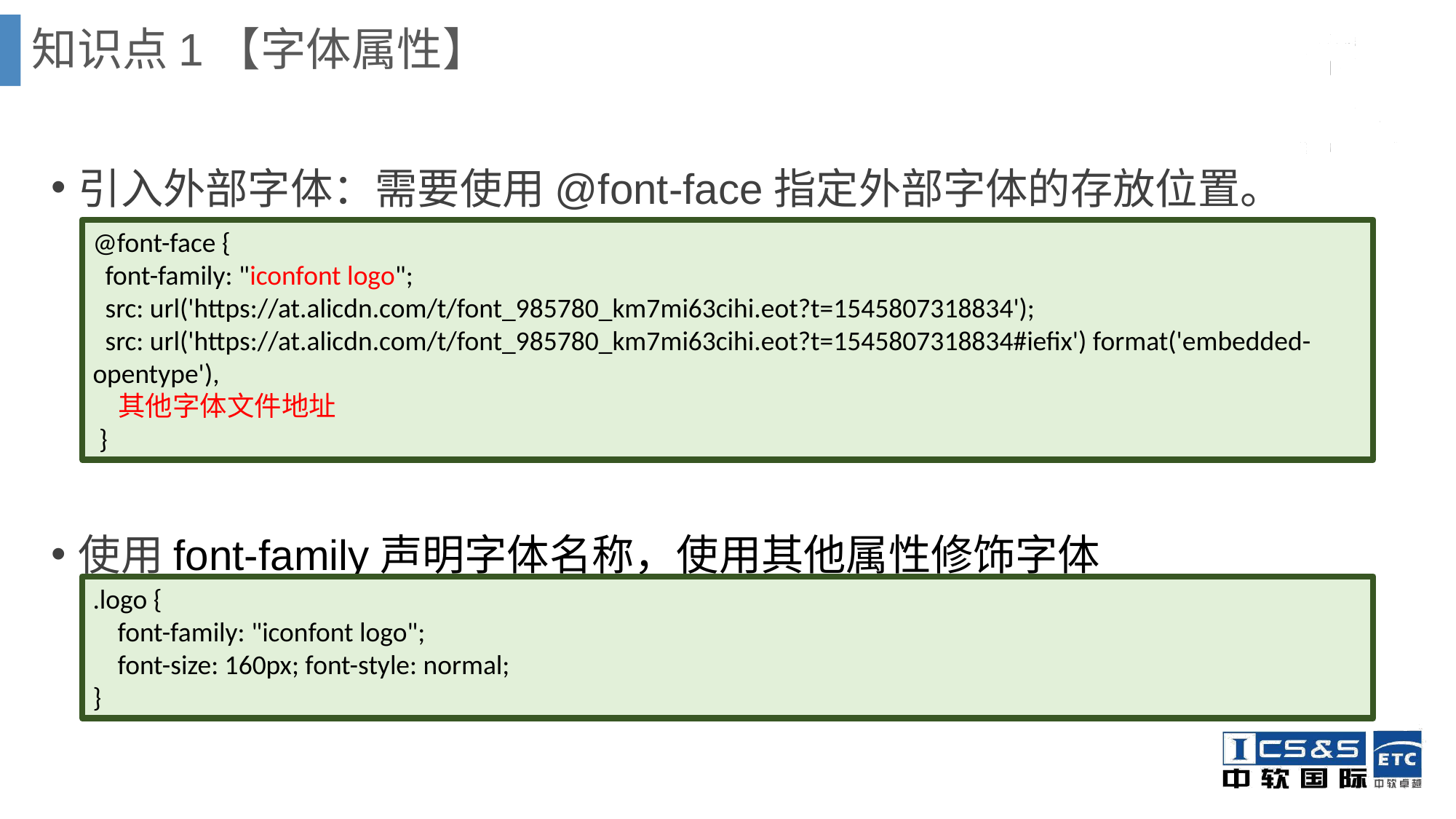

知识点1【字体属性】
引入外部字体：需要使用@font-face指定外部字体的存放位置。

使用font-family声明字体名称，使用其他属性修饰字体
@font-face {
  font-family: "iconfont logo";
  src: url('https://at.alicdn.com/t/font_985780_km7mi63cihi.eot?t=1545807318834');
  src: url('https://at.alicdn.com/t/font_985780_km7mi63cihi.eot?t=1545807318834#iefix') format('embedded-opentype'),
   其他字体文件地址
 }
.logo {
    font-family: "iconfont logo";
    font-size: 160px; font-style: normal;
}